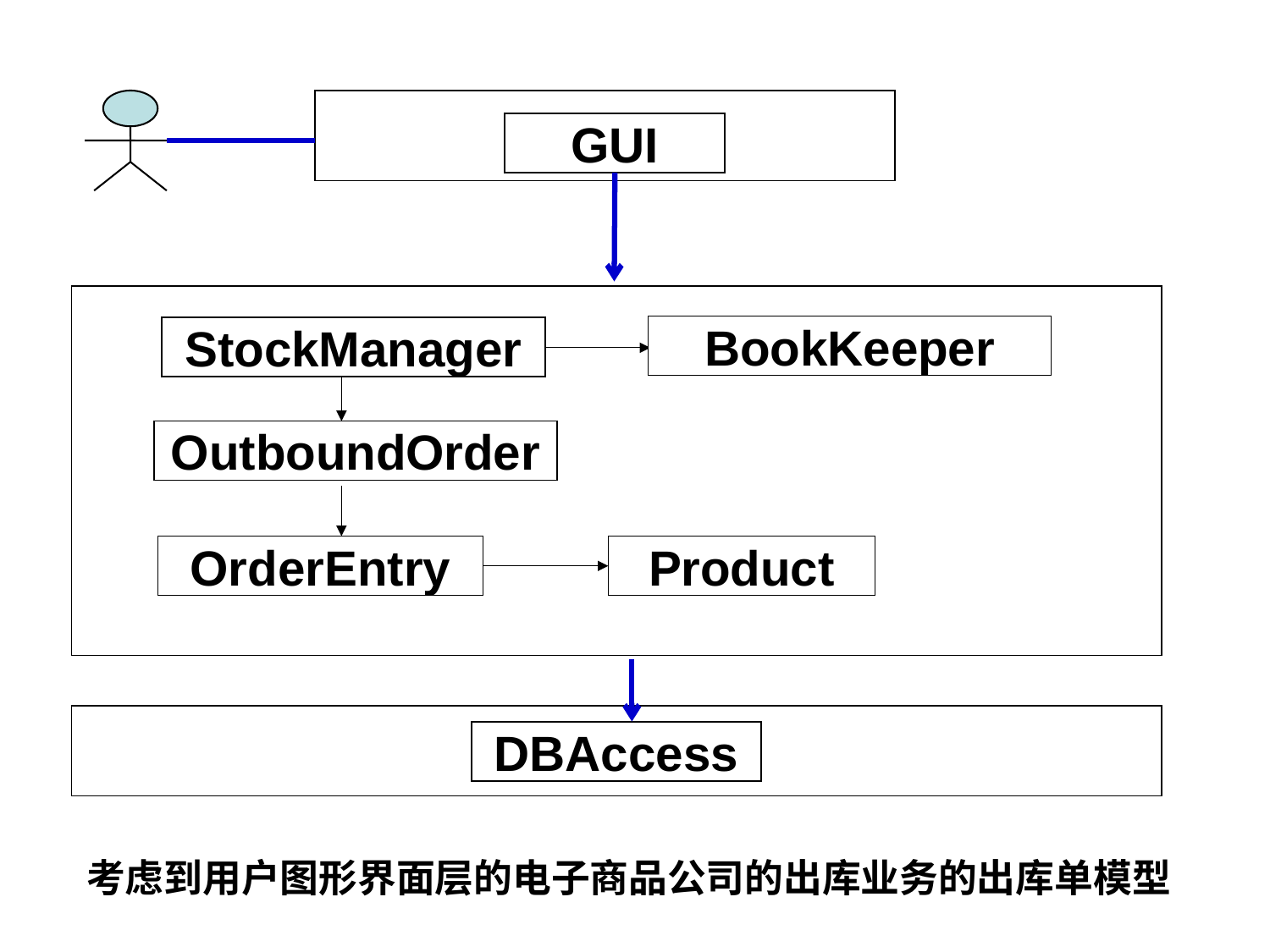

GUI

BookKeeper
StockManager
OutboundOrder
Product
OrderEntry

DBAccess
考虑到用户图形界面层的电子商品公司的出库业务的出库单模型